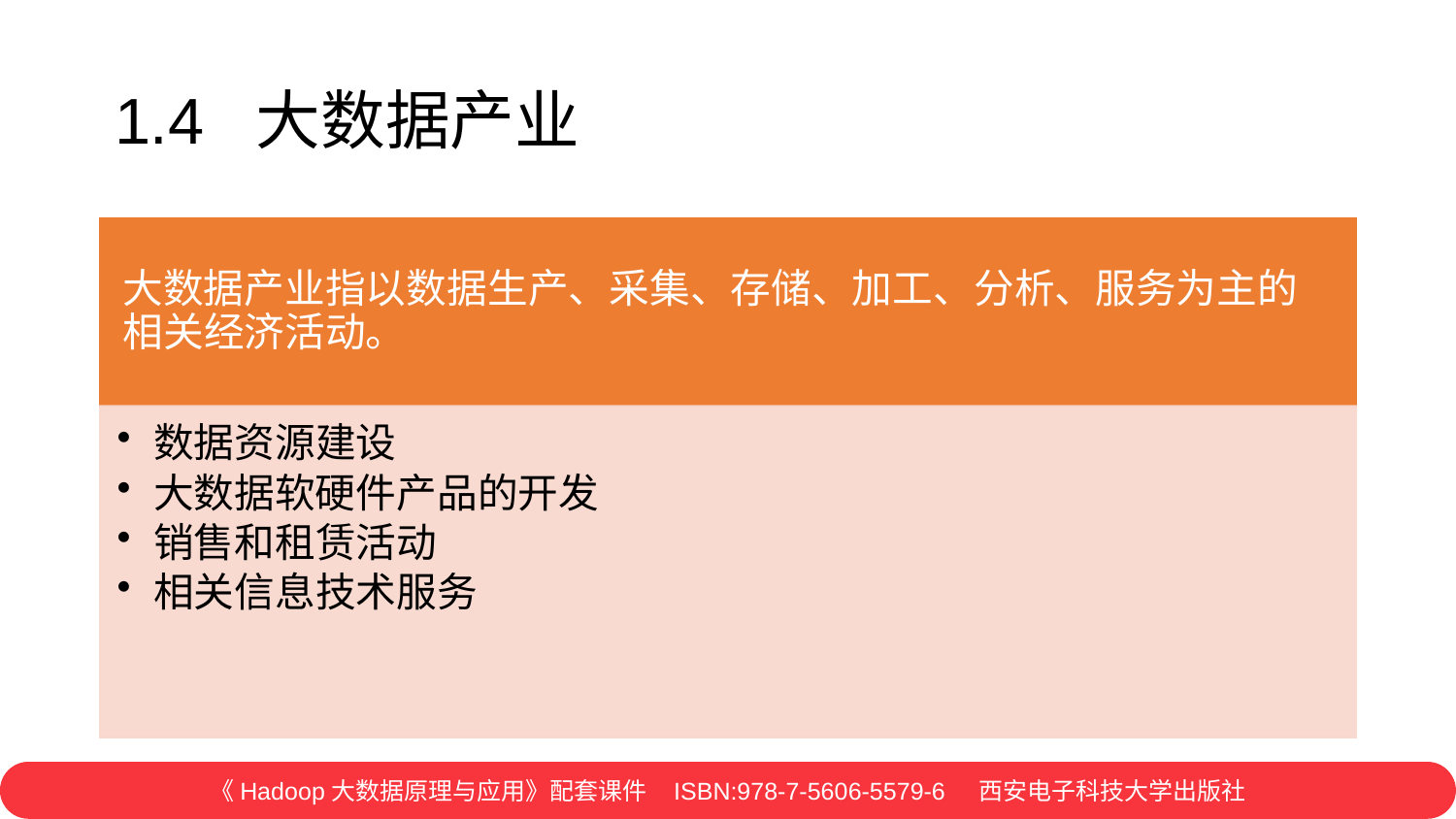

# 1.4  大数据产业
大数据产业指以数据生产、采集、存储、加工、分析、服务为主的相关经济活动。
数据资源建设
大数据软硬件产品的开发
销售和租赁活动
相关信息技术服务